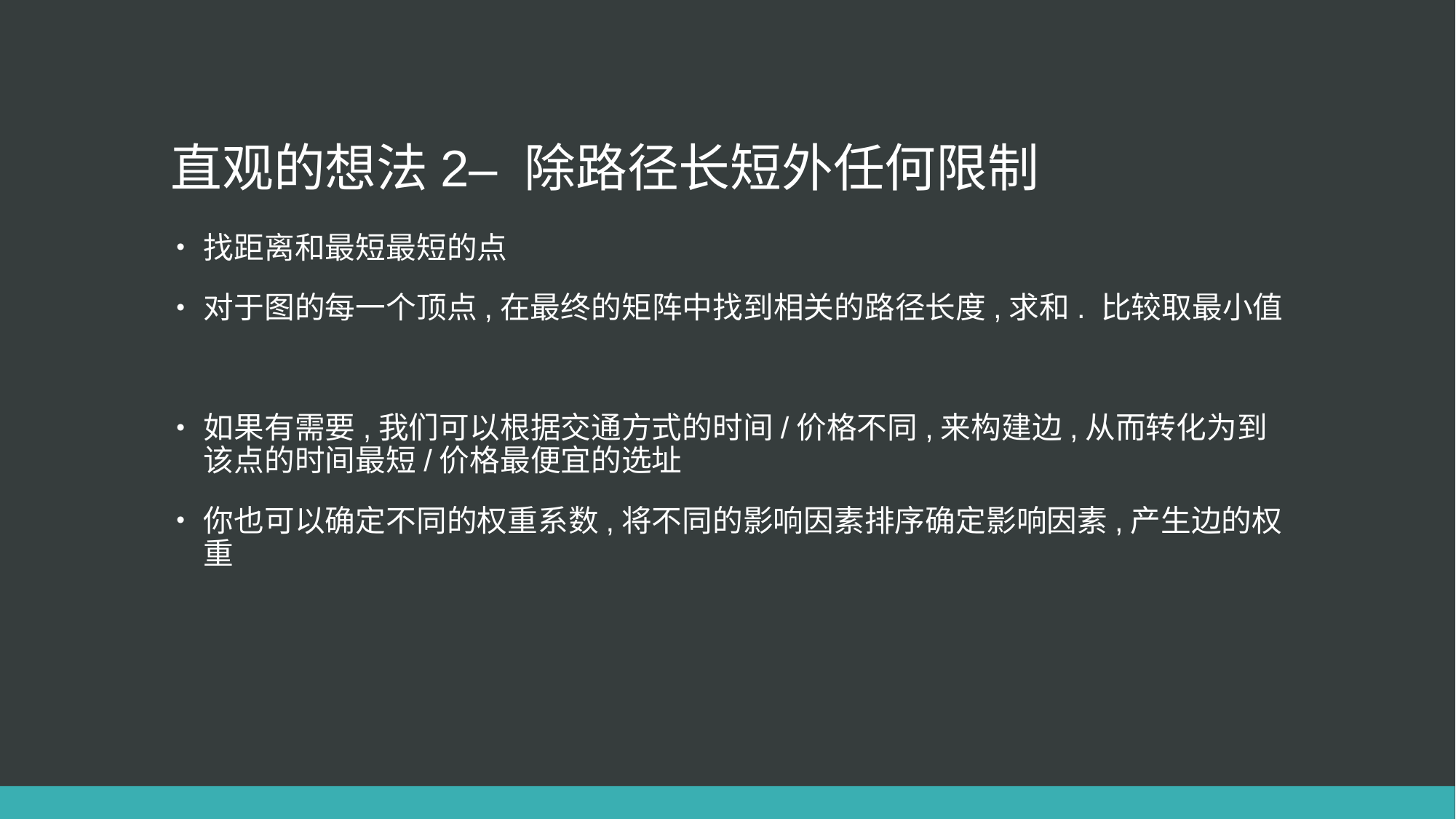

# 直观的想法2– 除路径长短外任何限制
找距离和最短最短的点
对于图的每一个顶点,在最终的矩阵中找到相关的路径长度,求和. 比较取最小值

如果有需要,我们可以根据交通方式的时间/价格不同,来构建边,从而转化为到该点的时间最短/价格最便宜的选址
你也可以确定不同的权重系数,将不同的影响因素排序确定影响因素,产生边的权重